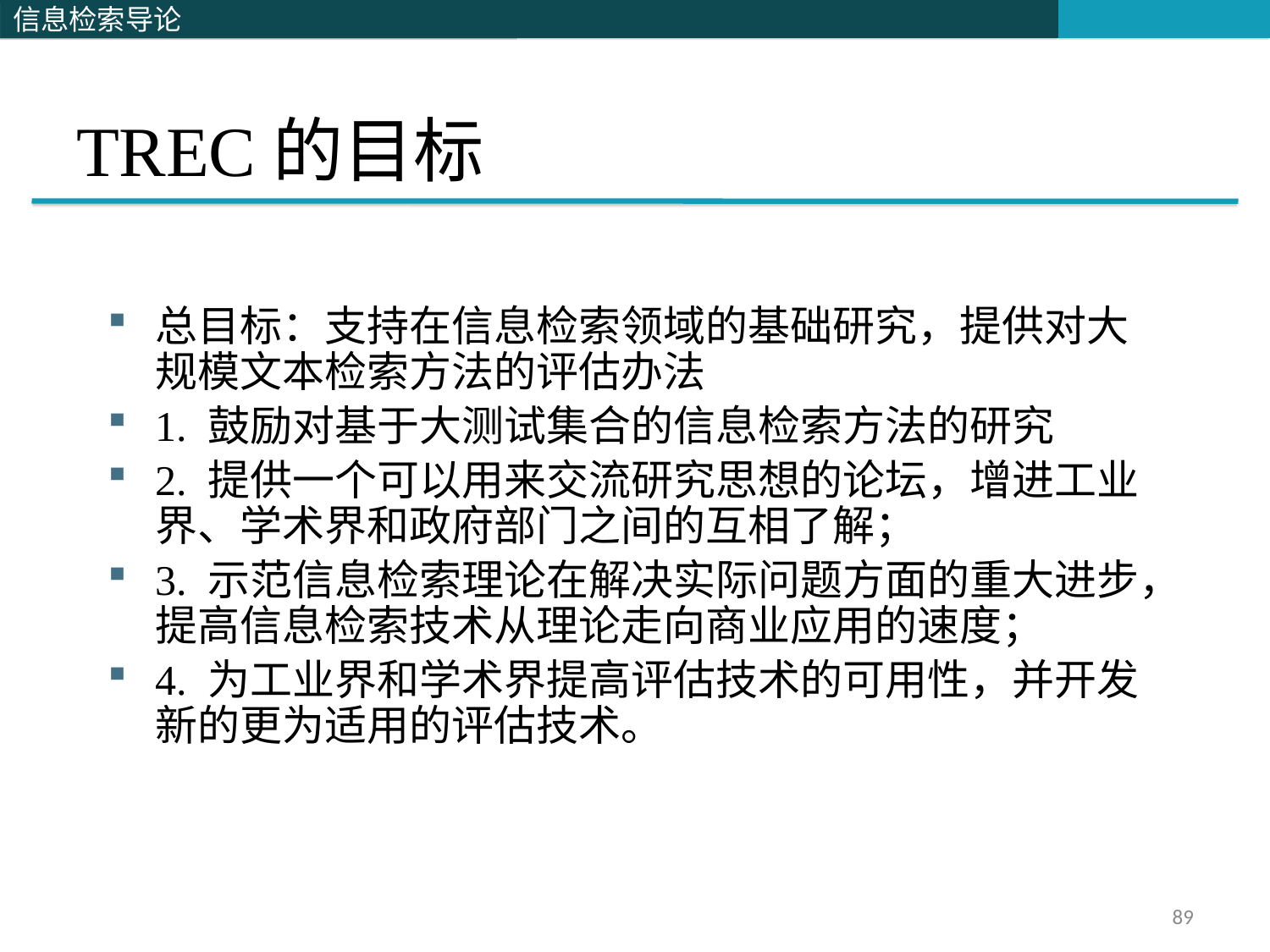

# TREC的目标
总目标：支持在信息检索领域的基础研究，提供对大规模文本检索方法的评估办法
1. 鼓励对基于大测试集合的信息检索方法的研究
2. 提供一个可以用来交流研究思想的论坛，增进工业界、学术界和政府部门之间的互相了解；
3. 示范信息检索理论在解决实际问题方面的重大进步，提高信息检索技术从理论走向商业应用的速度；
4. 为工业界和学术界提高评估技术的可用性，并开发新的更为适用的评估技术。

89